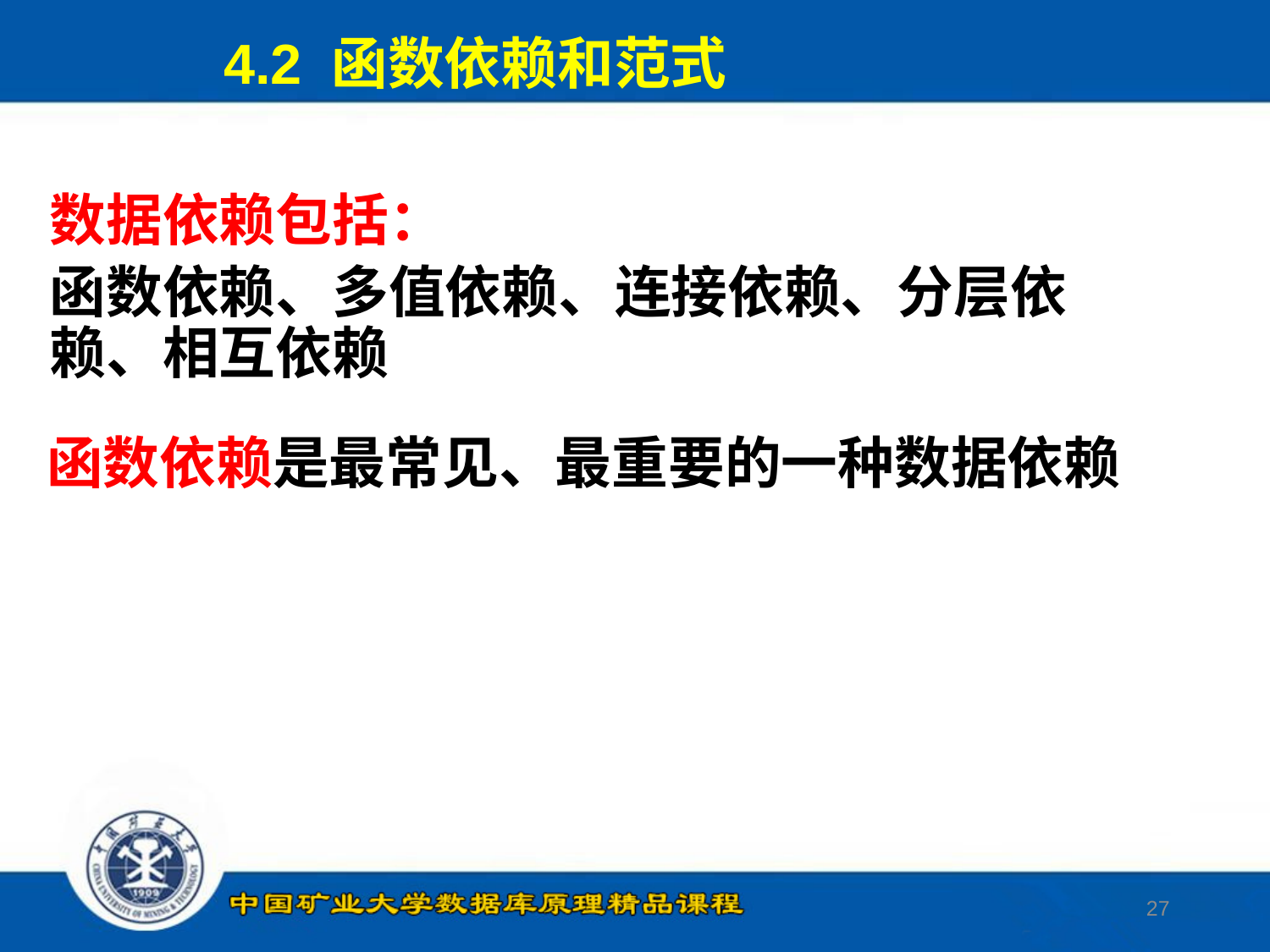

4.2 函数依赖和范式
数据依赖包括：
函数依赖、多值依赖、连接依赖、分层依赖、相互依赖
函数依赖是最常见、最重要的一种数据依赖
27